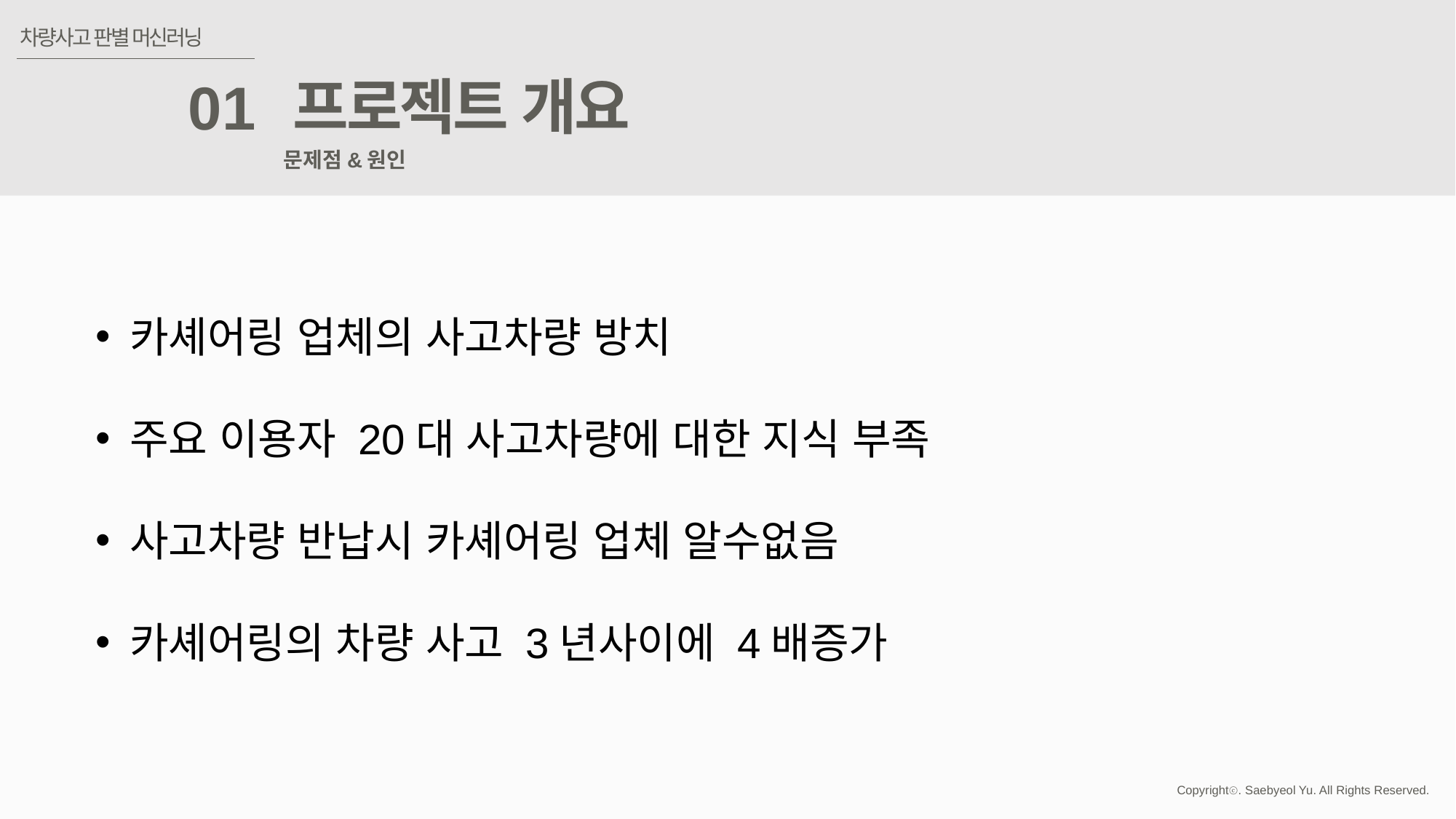

차량사고 판별 머신러닝
프로젝트 개요
01
문제점&원인
카셰어링 업체의 사고차량 방치

주요 이용자 20대 사고차량에 대한 지식 부족

사고차량 반납시 카셰어링 업체 알수없음

카셰어링의 차량 사고 3년사이에 4배증가